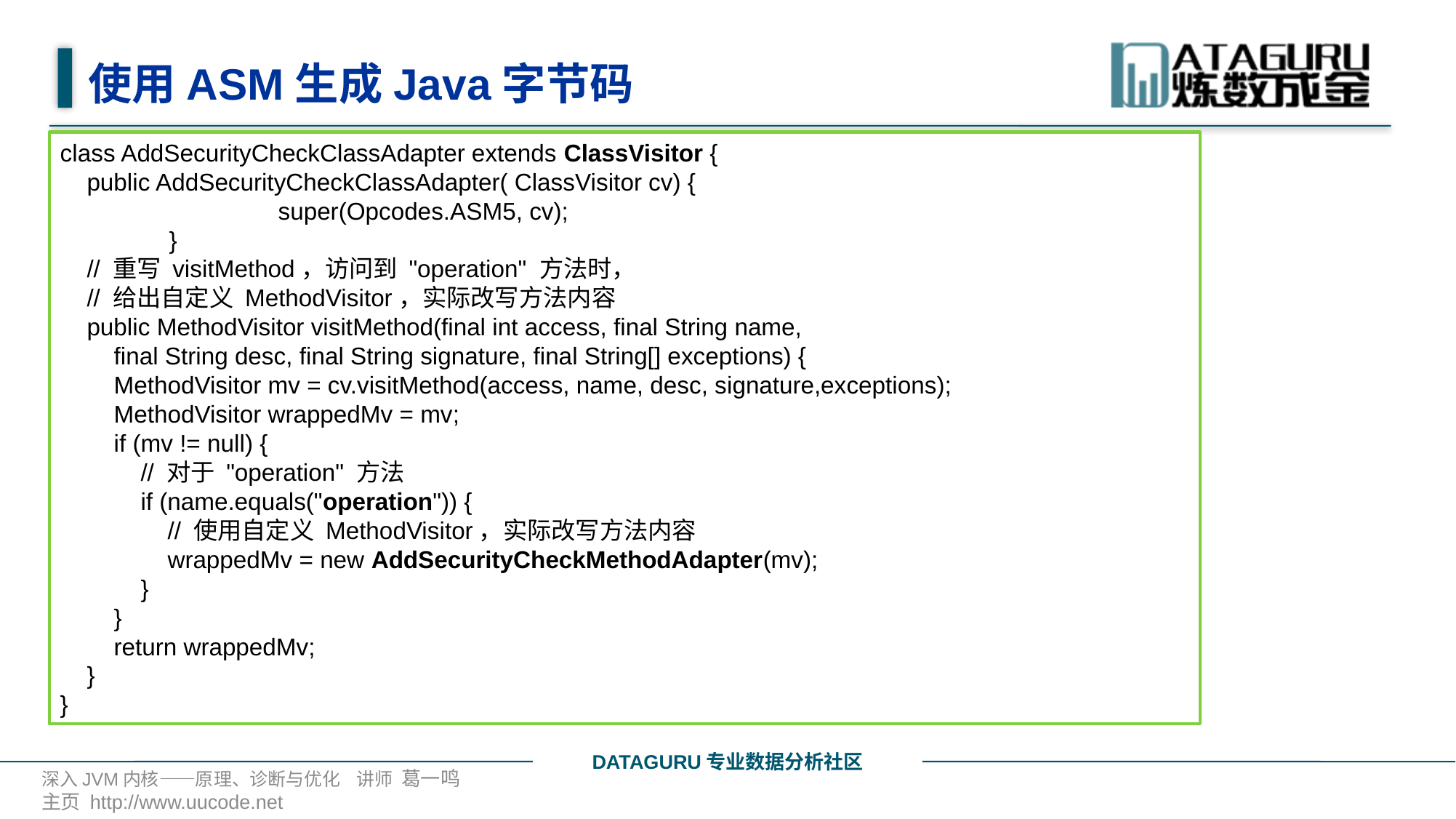

# 使用ASM生成Java字节码
class AddSecurityCheckClassAdapter extends ClassVisitor {
    public AddSecurityCheckClassAdapter( ClassVisitor cv) {
		super(Opcodes.ASM5, cv);
	}
    // 重写 visitMethod，访问到 "operation" 方法时，
    // 给出自定义 MethodVisitor，实际改写方法内容
    public MethodVisitor visitMethod(final int access, final String name,
        final String desc, final String signature, final String[] exceptions) {
        MethodVisitor mv = cv.visitMethod(access, name, desc, signature,exceptions);
        MethodVisitor wrappedMv = mv;
        if (mv != null) {
            // 对于 "operation" 方法
            if (name.equals("operation")) {
                // 使用自定义 MethodVisitor，实际改写方法内容
                wrappedMv = new AddSecurityCheckMethodAdapter(mv);
            }
        }
        return wrappedMv;
    }
}